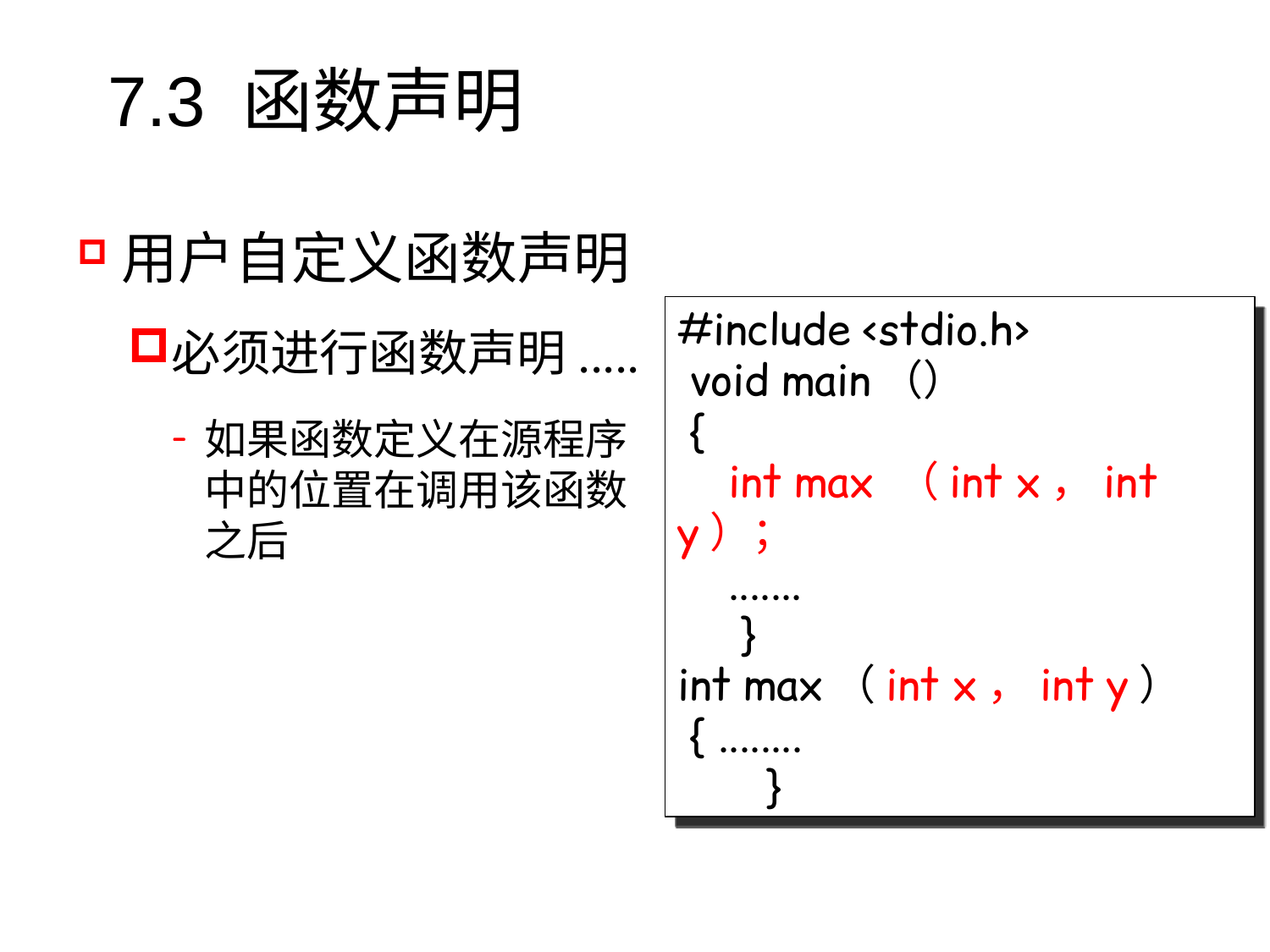

# 7.3 函数声明
用户自定义函数声明
必须进行函数声明.....
如果函数定义在源程序中的位置在调用该函数之后

#include <stdio.h>
 void main（）
 {
    int max （int x，int y）；
    .......
     }
int max（int x，int y）
 { ........
       }